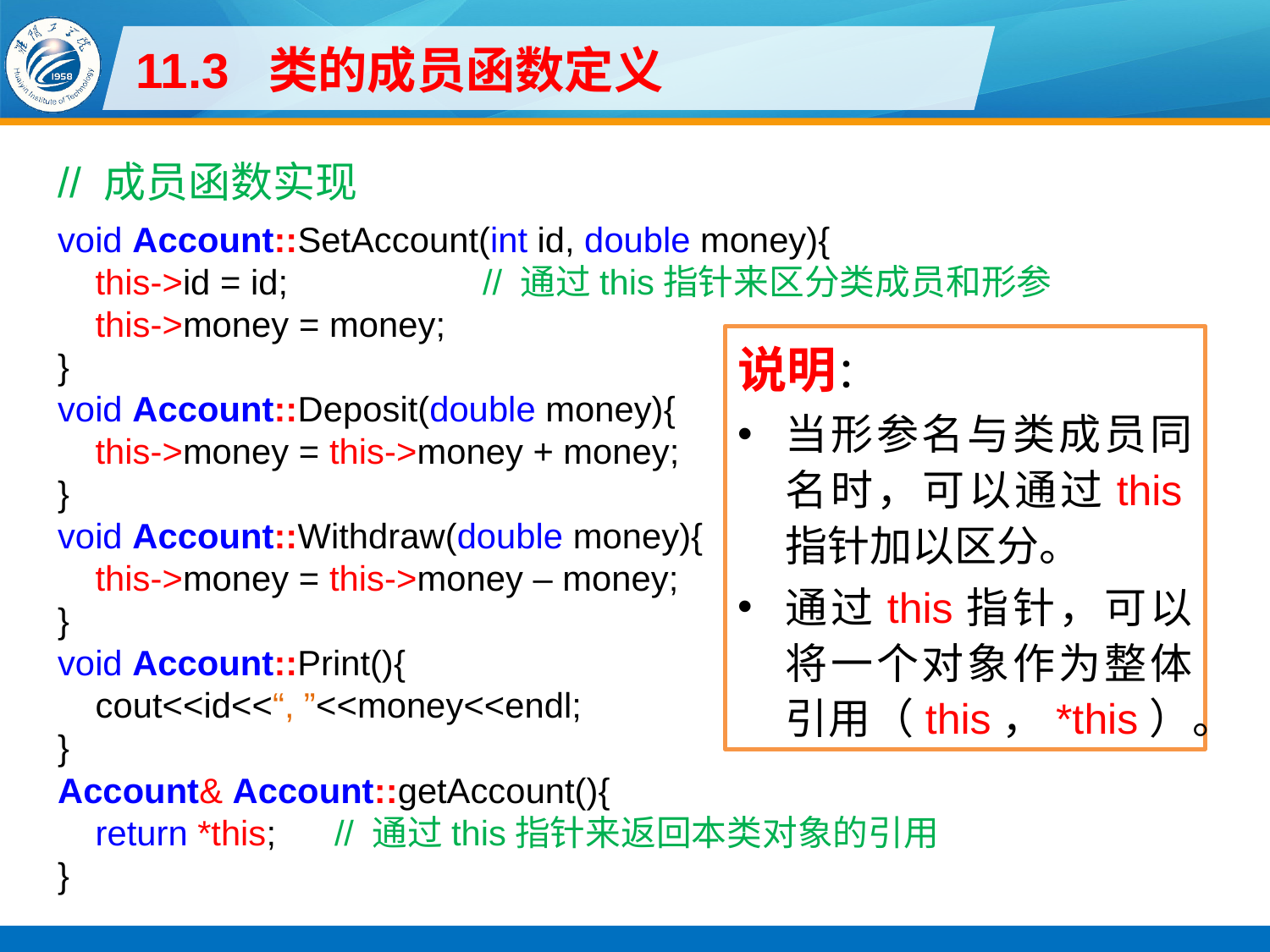

# 11.3  类的成员函数定义
// 成员函数实现
void Account::SetAccount(int id, double money){
this->id = id;                    // 通过this指针来区分类成员和形参
this->money = money;
}
void Account::Deposit(double money){
this->money = this->money + money;
}
void Account::Withdraw(double money){
this->money = this->money – money;
}
void Account::Print(){
cout<<id<<“, ”<<money<<endl;
}
Account& Account::getAccount(){
return *this;      // 通过this指针来返回本类对象的引用
}
说明：
当形参名与类成员同名时，可以通过this指针加以区分。
通过this指针，可以将一个对象作为整体引用（this，*this）。